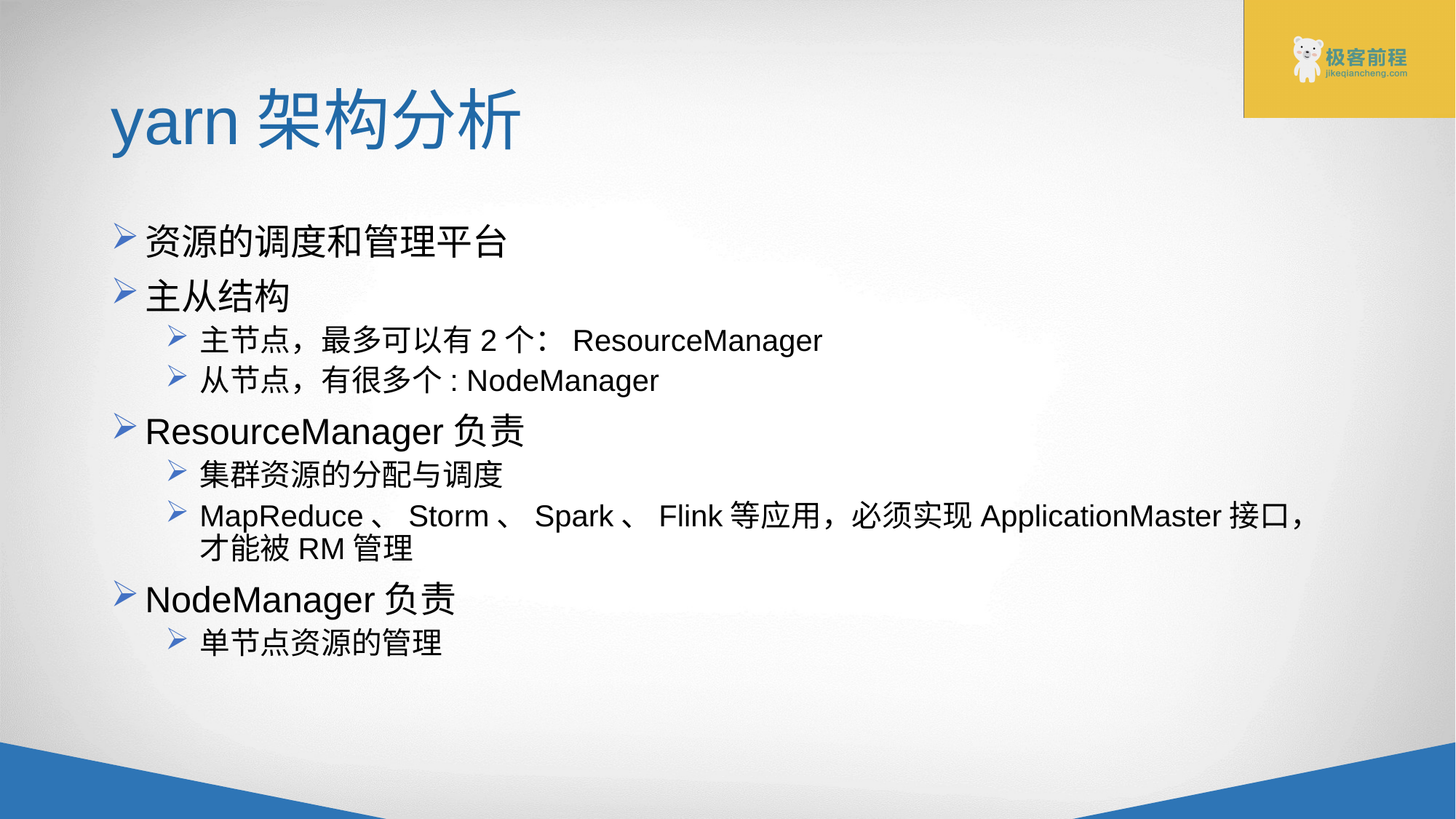

# yarn架构分析
资源的调度和管理平台
主从结构
主节点，最多可以有2个：ResourceManager
从节点，有很多个: NodeManager
ResourceManager负责
集群资源的分配与调度
MapReduce、Storm、Spark、Flink等应用，必须实现ApplicationMaster接口，才能被RM管理
NodeManager负责
单节点资源的管理